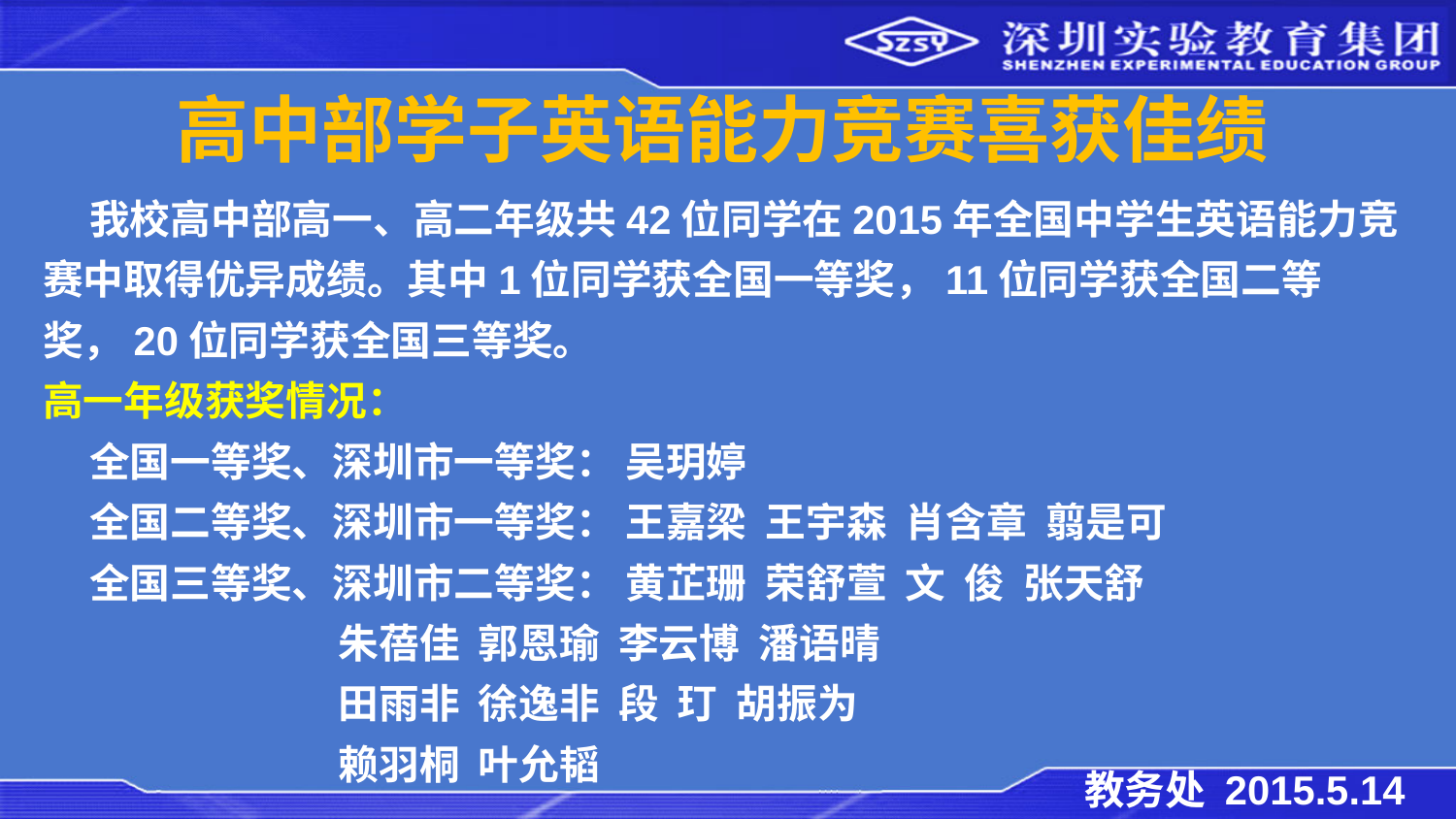

高中部学子英语能力竞赛喜获佳绩
    我校高中部高一、高二年级共42位同学在2015年全国中学生英语能力竞赛中取得优异成绩。其中1位同学获全国一等奖，11位同学获全国二等奖，20位同学获全国三等奖。
高一年级获奖情况：
    全国一等奖、深圳市一等奖： 吴玥婷
    全国二等奖、深圳市一等奖： 王嘉梁  王宇森  肖含章  翦是可
    全国三等奖、深圳市二等奖： 黄芷珊  荣舒萱  文  俊  张天舒
                               朱蓓佳  郭恩瑜  李云博  潘语晴
                               田雨非  徐逸非  段  玎  胡振为
                               赖羽桐  叶允韬